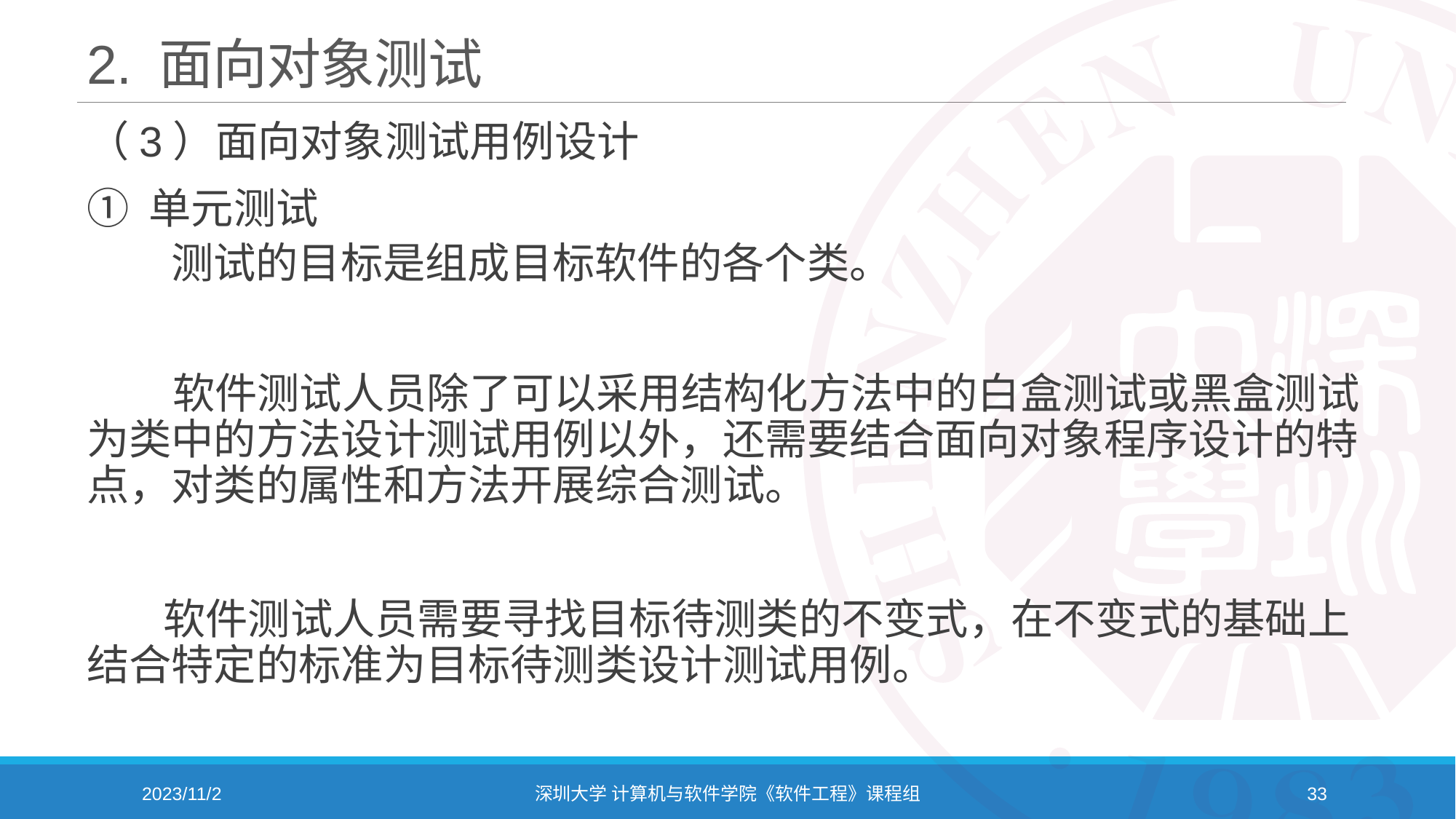

# 2. 面向对象测试
（3）面向对象测试用例设计
① 单元测试
         测试的目标是组成目标软件的各个类。

        软件测试人员除了可以采用结构化方法中的白盒测试或黑盒测试为类中的方法设计测试用例以外，还需要结合面向对象程序设计的特点，对类的属性和方法开展综合测试。

       软件测试人员需要寻找目标待测类的不变式，在不变式的基础上结合特定的标准为目标待测类设计测试用例。

2023/11/2
深圳大学 计算机与软件学院《软件工程》课程组
33